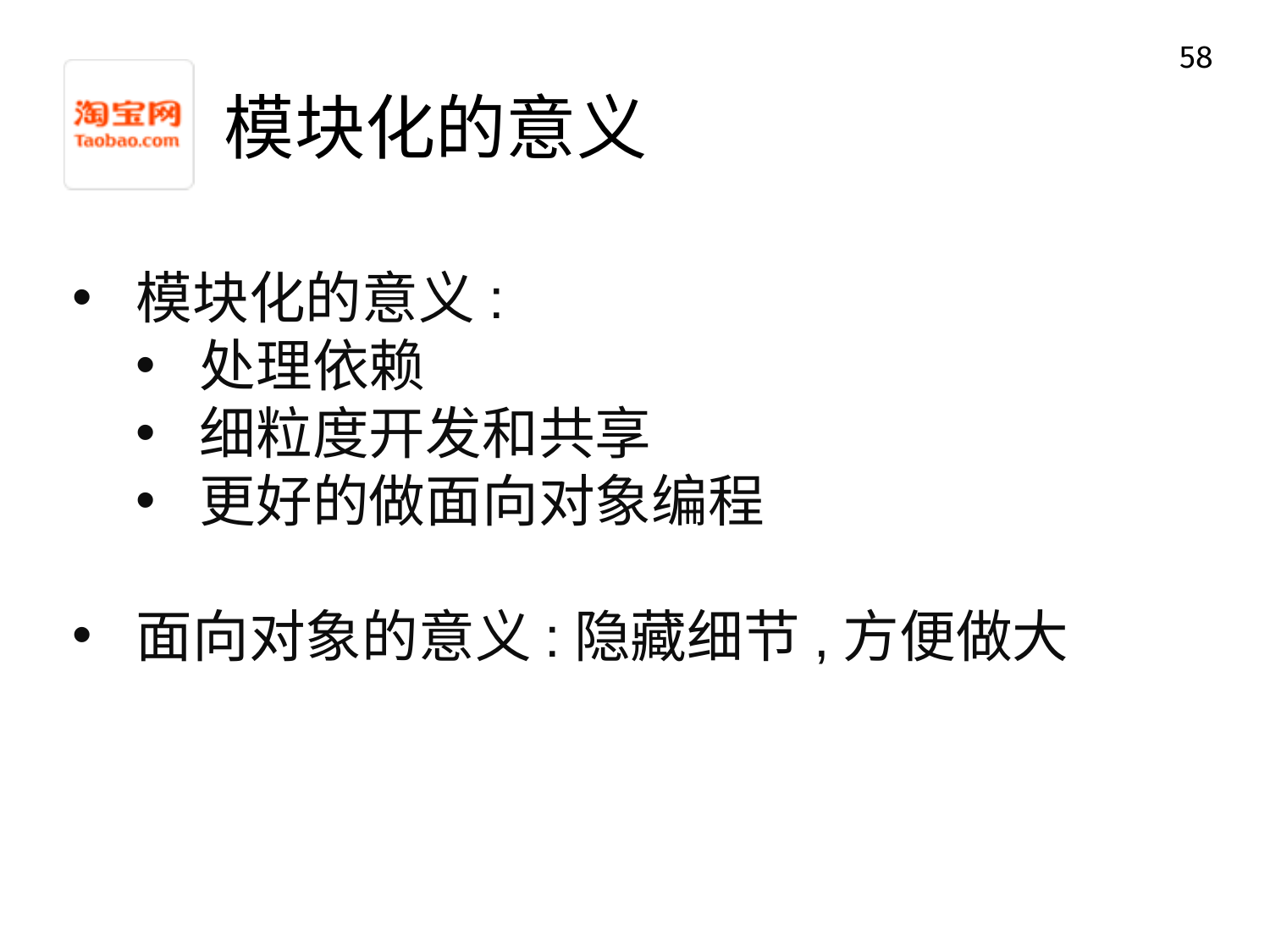

58
# 模块化的意义
模块化的意义:
处理依赖
细粒度开发和共享
更好的做面向对象编程

面向对象的意义:隐藏细节,方便做大